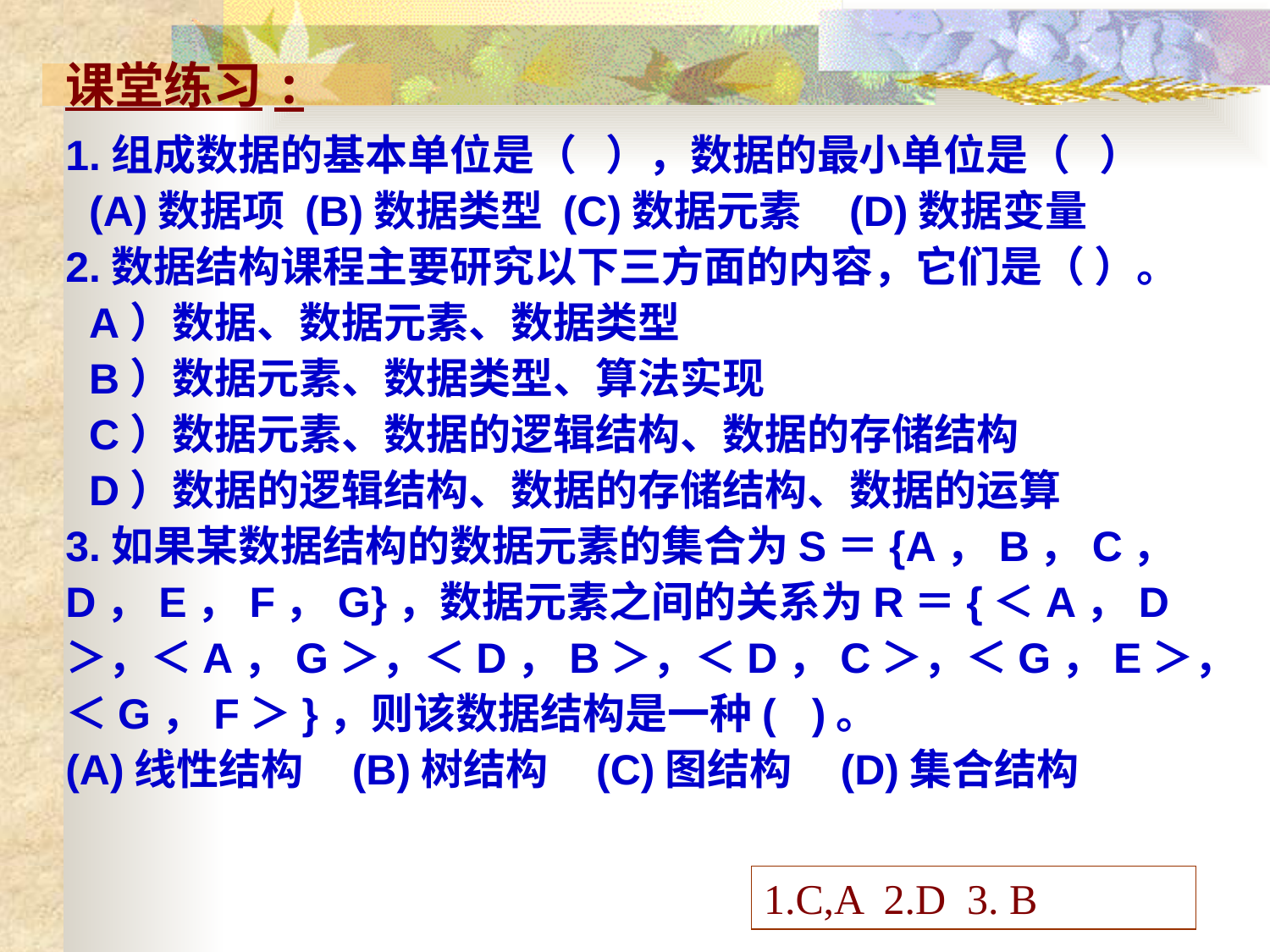

课堂练习:
1.组成数据的基本单位是（   ），数据的最小单位是（   ）
  (A)数据项 (B)数据类型 (C)数据元素    (D)数据变量
2.数据结构课程主要研究以下三方面的内容，它们是（ ）。
  A）数据、数据元素、数据类型
  B）数据元素、数据类型、算法实现
  C）数据元素、数据的逻辑结构、数据的存储结构
  D）数据的逻辑结构、数据的存储结构、数据的运算
3.如果某数据结构的数据元素的集合为S＝{A，B，C，D，E，F，G}，数据元素之间的关系为R＝{＜A，D＞，＜A，G＞，＜D，B＞，＜D，C＞，＜G，E＞，＜G，F＞}，则该数据结构是一种(   )。
(A)线性结构    (B)树结构    (C)图结构    (D)集合结构

1.C,A  2.D  3. B